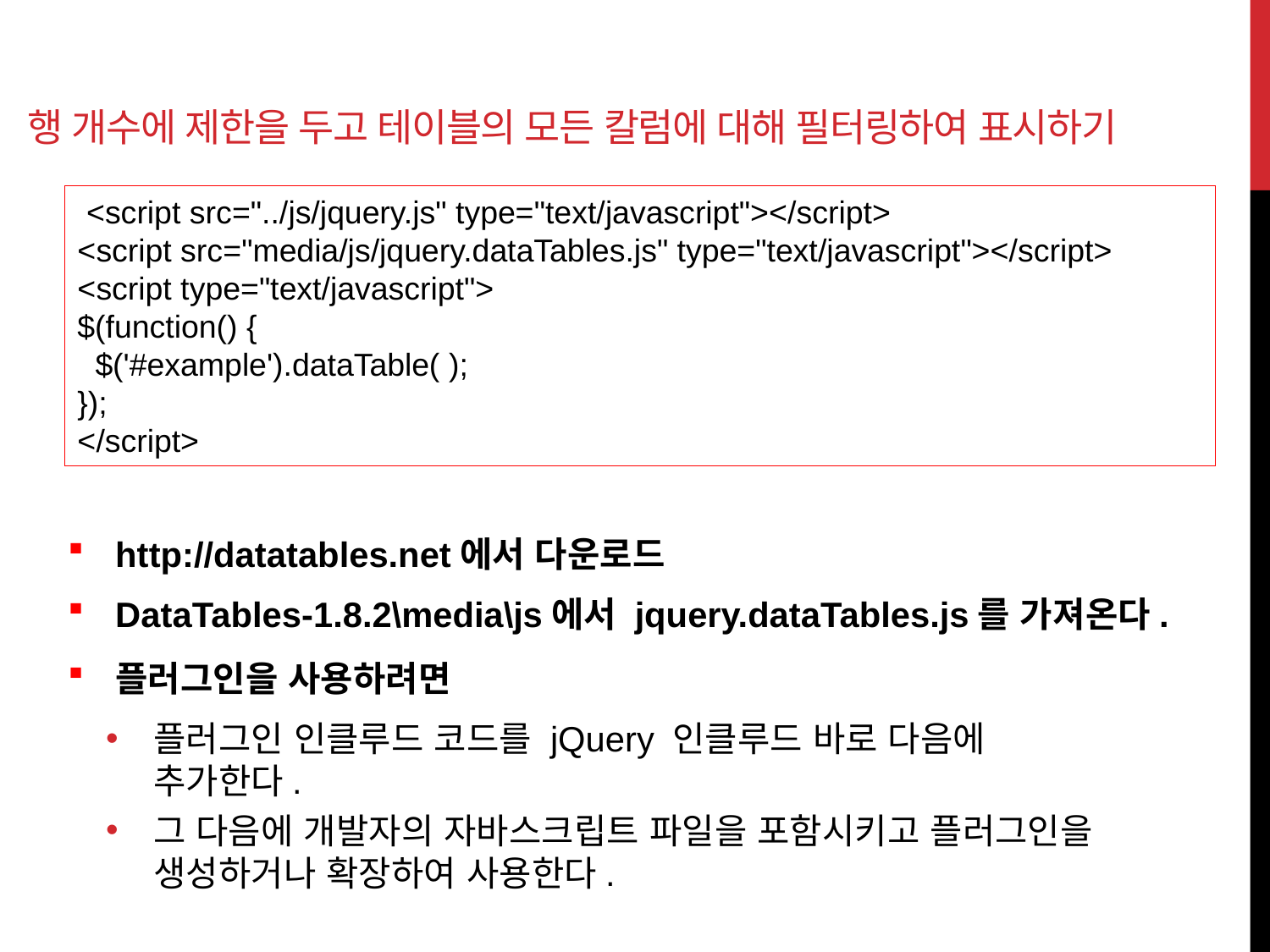

# 행 개수에 제한을 두고 테이블의 모든 칼럼에 대해 필터링하여 표시하기
 <script src="../js/jquery.js" type="text/javascript"></script>
<script src="media/js/jquery.dataTables.js" type="text/javascript"></script>
<script type="text/javascript">
$(function() {
  $('#example').dataTable( );
});
</script>
http://datatables.net에서 다운로드
DataTables-1.8.2\media\js에서 jquery.dataTables.js를 가져온다.

플러그인을 사용하려면
플러그인 인클루드 코드를 jQuery 인클루드 바로 다음에 추가한다.
그 다음에 개발자의 자바스크립트 파일을 포함시키고 플러그인을 생성하거나 확장하여 사용한다.